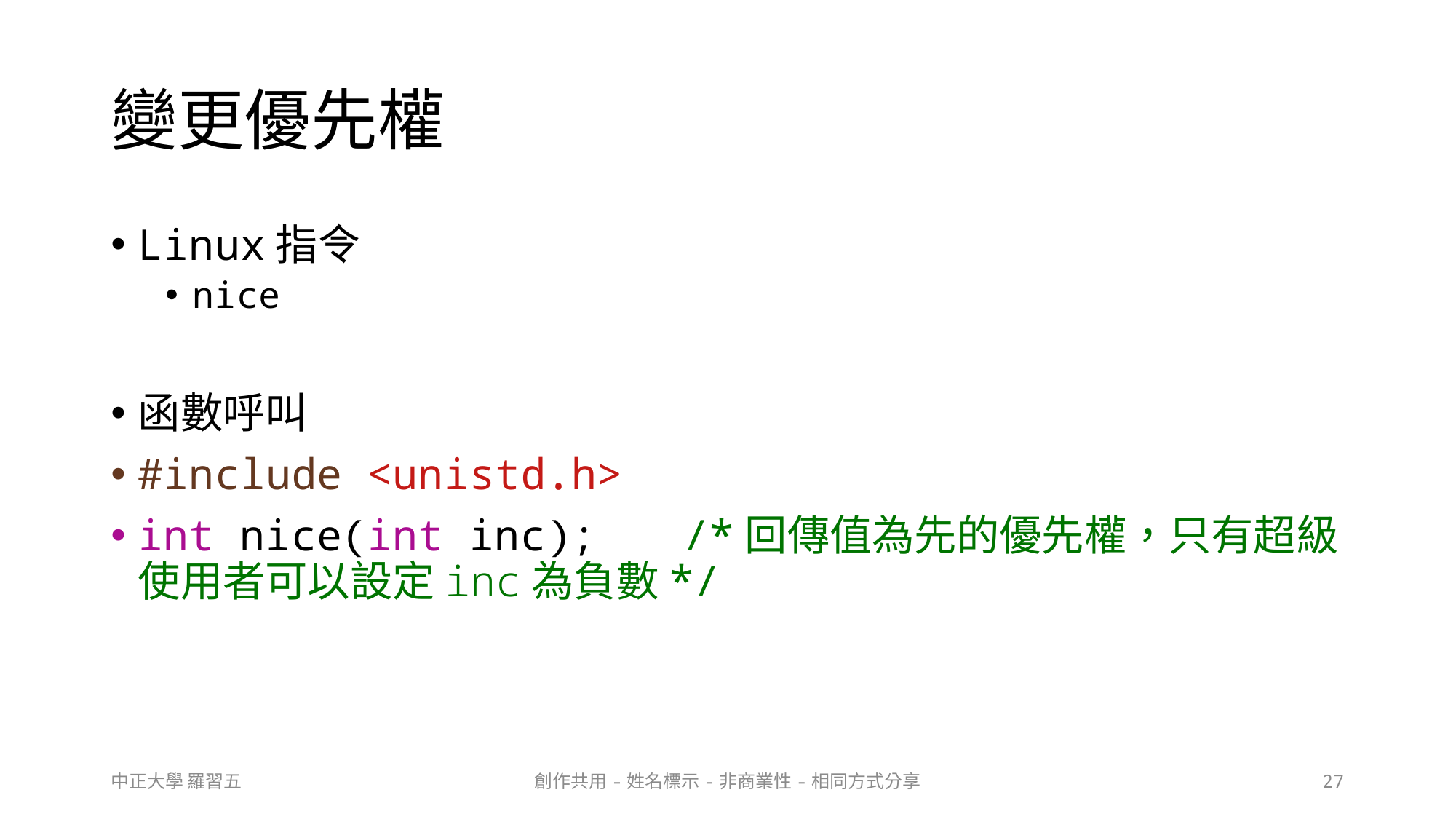

# 變更優先權
Linux指令
nice

函數呼叫
#include <unistd.h>
int nice(int inc);	/*回傳值為先的優先權，只有超級使用者可以設定inc為負數*/
中正大學 羅習五
創作共用-姓名標示-非商業性-相同方式分享
27